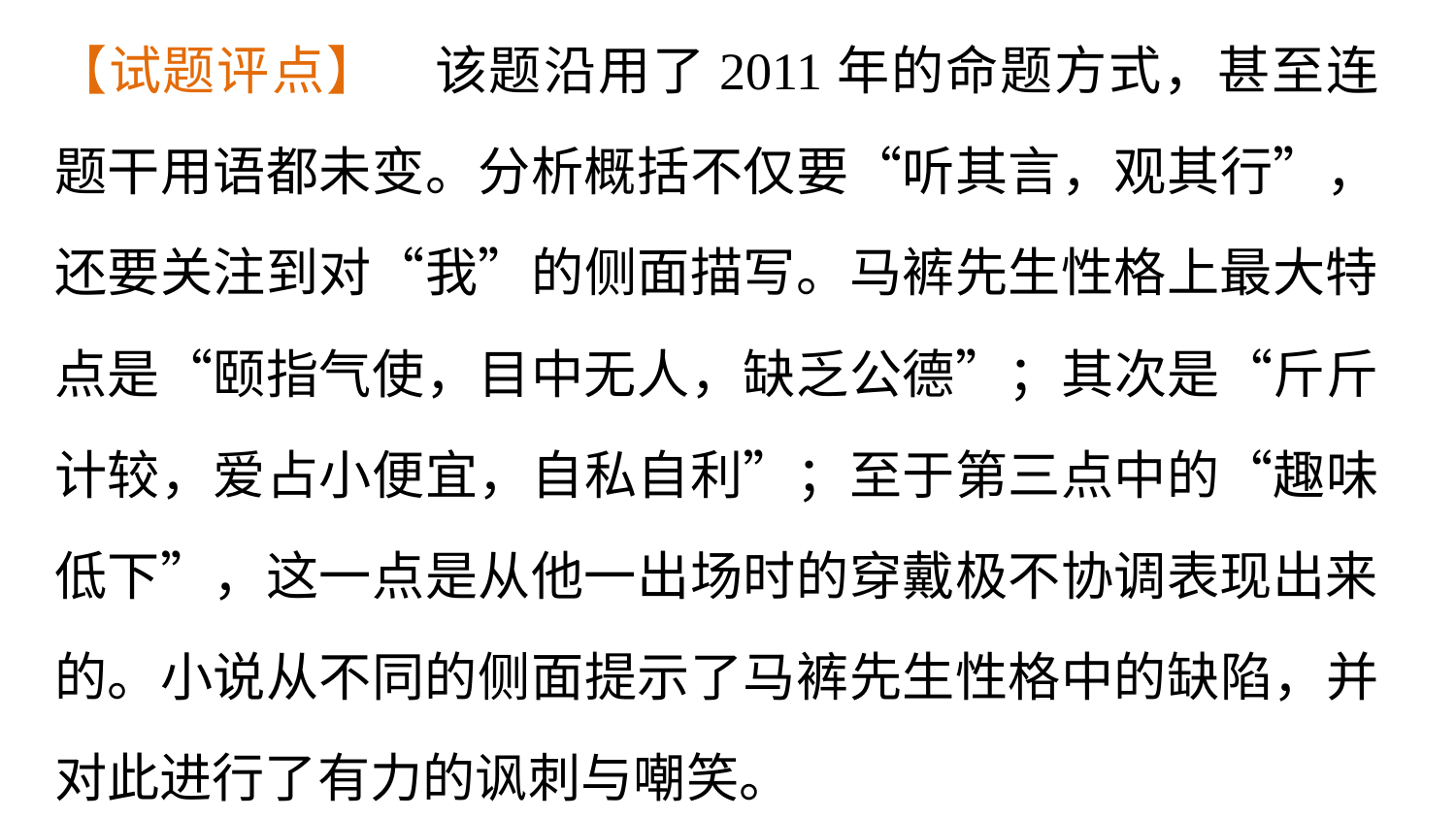

【试题评点】　该题沿用了2011年的命题方式，甚至连题干用语都未变。分析概括不仅要“听其言，观其行”，还要关注到对“我”的侧面描写。马裤先生性格上最大特点是“颐指气使，目中无人，缺乏公德”；其次是“斤斤计较，爱占小便宜，自私自利”；至于第三点中的“趣味低下”，这一点是从他一出场时的穿戴极不协调表现出来的。小说从不同的侧面提示了马裤先生性格中的缺陷，并对此进行了有力的讽刺与嘲笑。